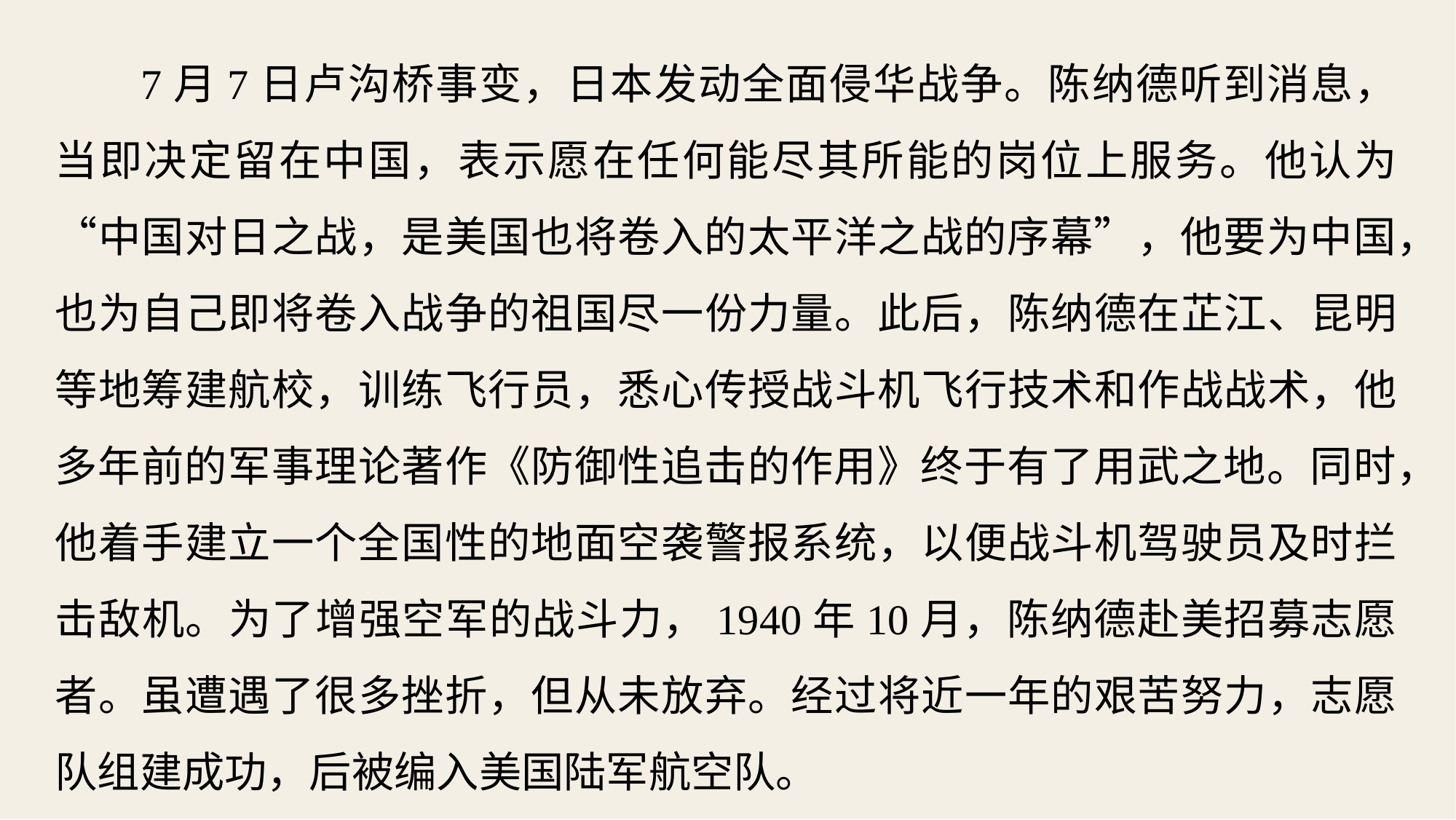

7月7日卢沟桥事变，日本发动全面侵华战争。陈纳德听到消息，当即决定留在中国，表示愿在任何能尽其所能的岗位上服务。他认为“中国对日之战，是美国也将卷入的太平洋之战的序幕”，他要为中国，也为自己即将卷入战争的祖国尽一份力量。此后，陈纳德在芷江、昆明等地筹建航校，训练飞行员，悉心传授战斗机飞行技术和作战战术，他多年前的军事理论著作《防御性追击的作用》终于有了用武之地。同时，他着手建立一个全国性的地面空袭警报系统，以便战斗机驾驶员及时拦击敌机。为了增强空军的战斗力，1940年10月，陈纳德赴美招募志愿者。虽遭遇了很多挫折，但从未放弃。经过将近一年的艰苦努力，志愿队组建成功，后被编入美国陆军航空队。